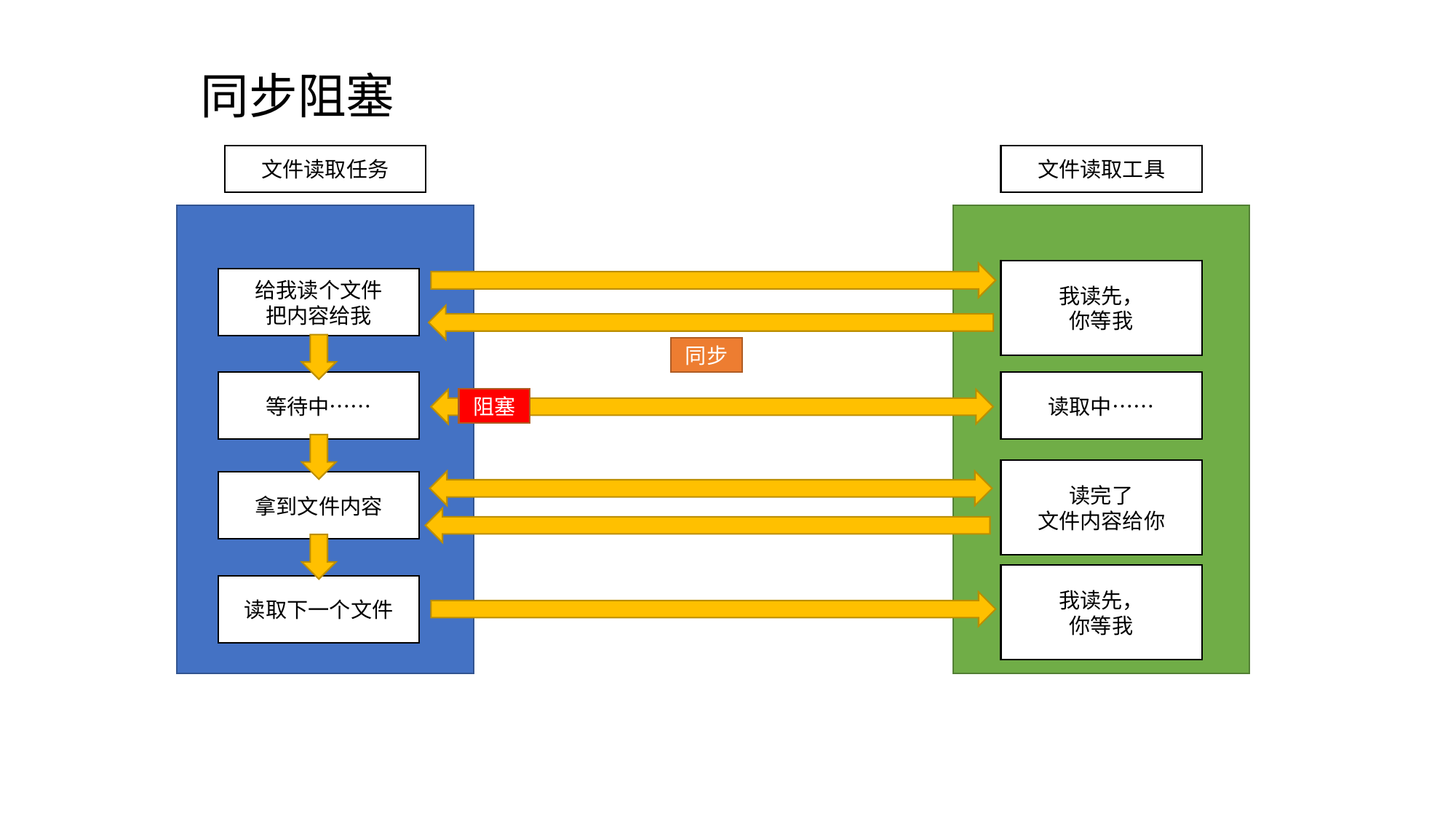

同步阻塞
文件读取工具
文件读取任务

我读先，
你等我

给我读个文件
把内容给我

同步

等待中……
读取中……
阻塞

读完了
文件内容给你

拿到文件内容

我读先，
你等我
读取下一个文件